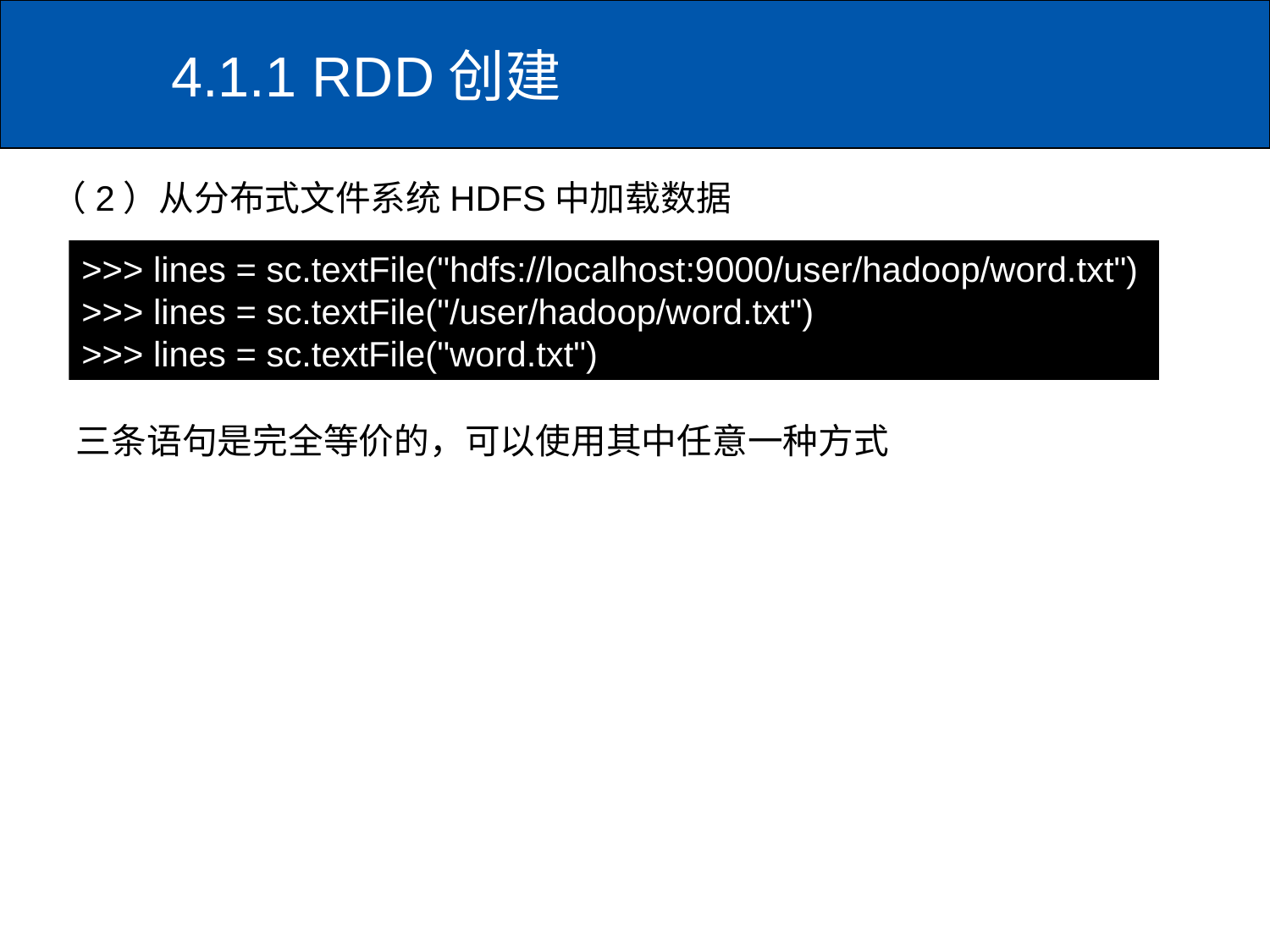

# 4.1.1 RDD创建
（2）从分布式文件系统HDFS中加载数据
>>> lines = sc.textFile("hdfs://localhost:9000/user/hadoop/word.txt")
>>> lines = sc.textFile("/user/hadoop/word.txt")
>>> lines = sc.textFile("word.txt")
三条语句是完全等价的，可以使用其中任意一种方式